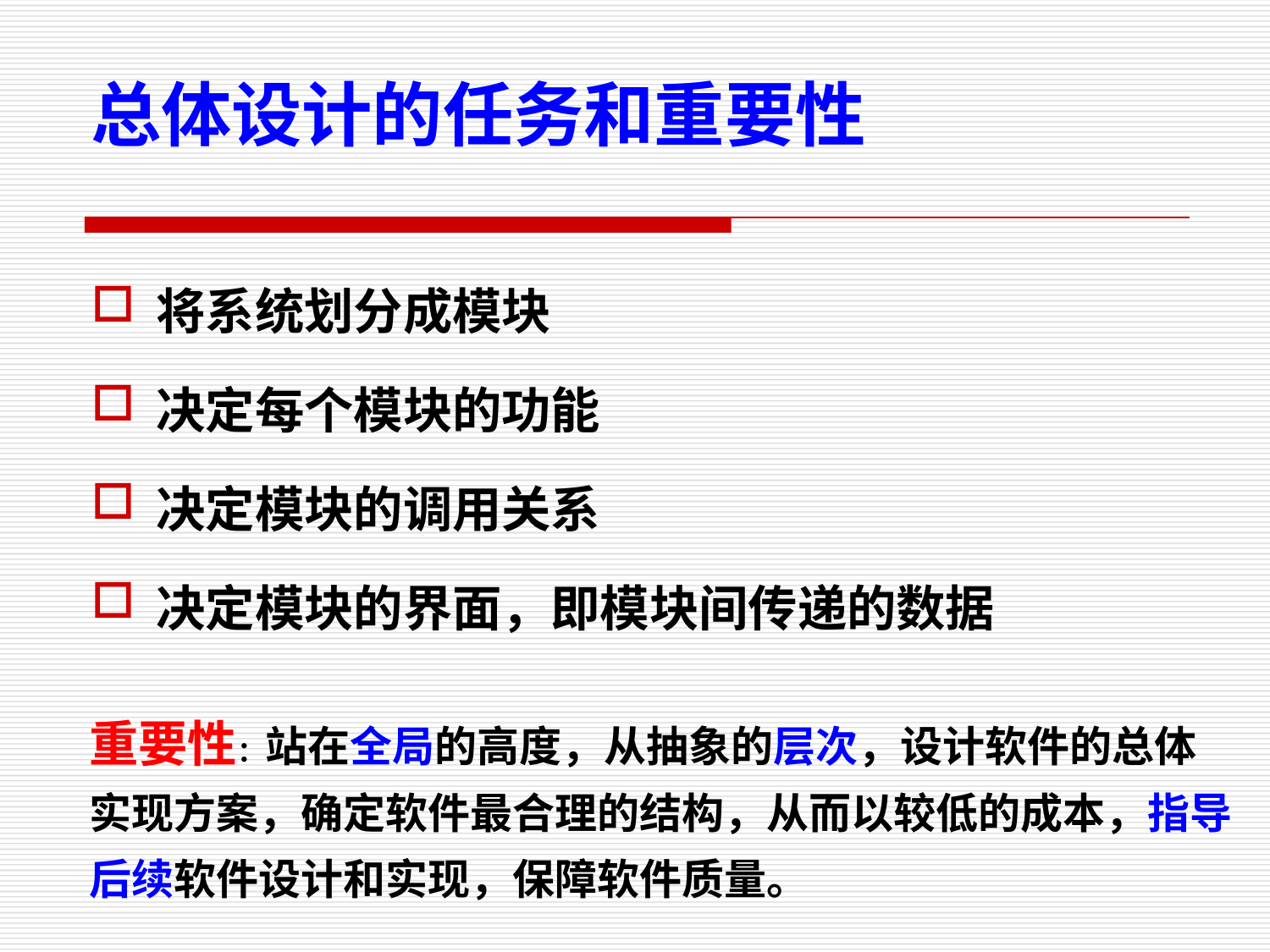

总体设计的任务和重要性
将系统划分成模块
决定每个模块的功能
决定模块的调用关系
决定模块的界面，即模块间传递的数据
重要性：站在全局的高度，从抽象的层次，设计软件的总体实现方案，确定软件最合理的结构，从而以较低的成本，指导后续软件设计和实现，保障软件质量。